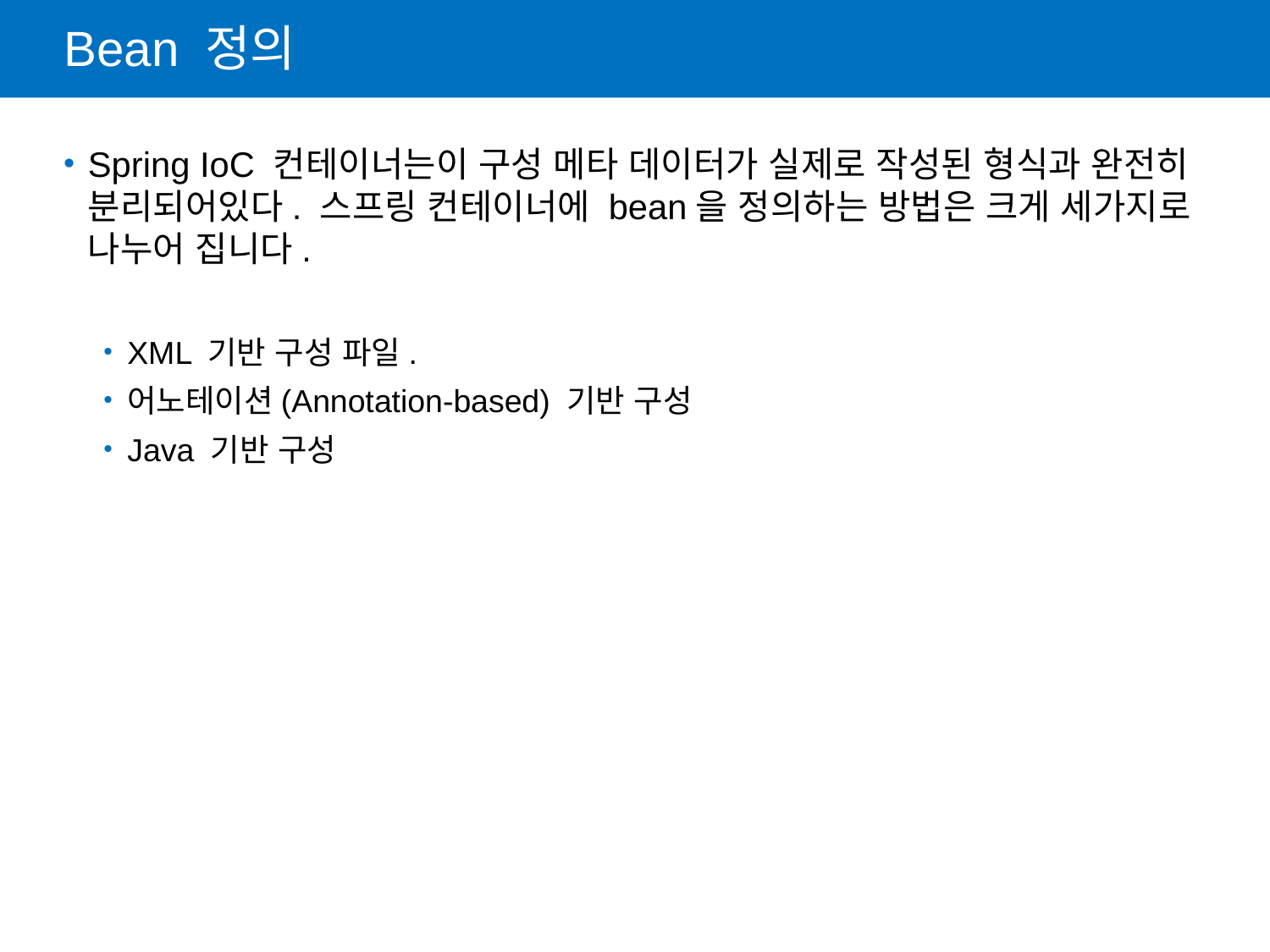

# Bean 정의
Spring IoC 컨테이너는이 구성 메타 데이터가 실제로 작성된 형식과 완전히 분리되어있다. 스프링 컨테이너에 bean을 정의하는 방법은 크게 세가지로 나누어 집니다.

XML 기반 구성 파일.
어노테이션(Annotation-based) 기반 구성
Java 기반 구성